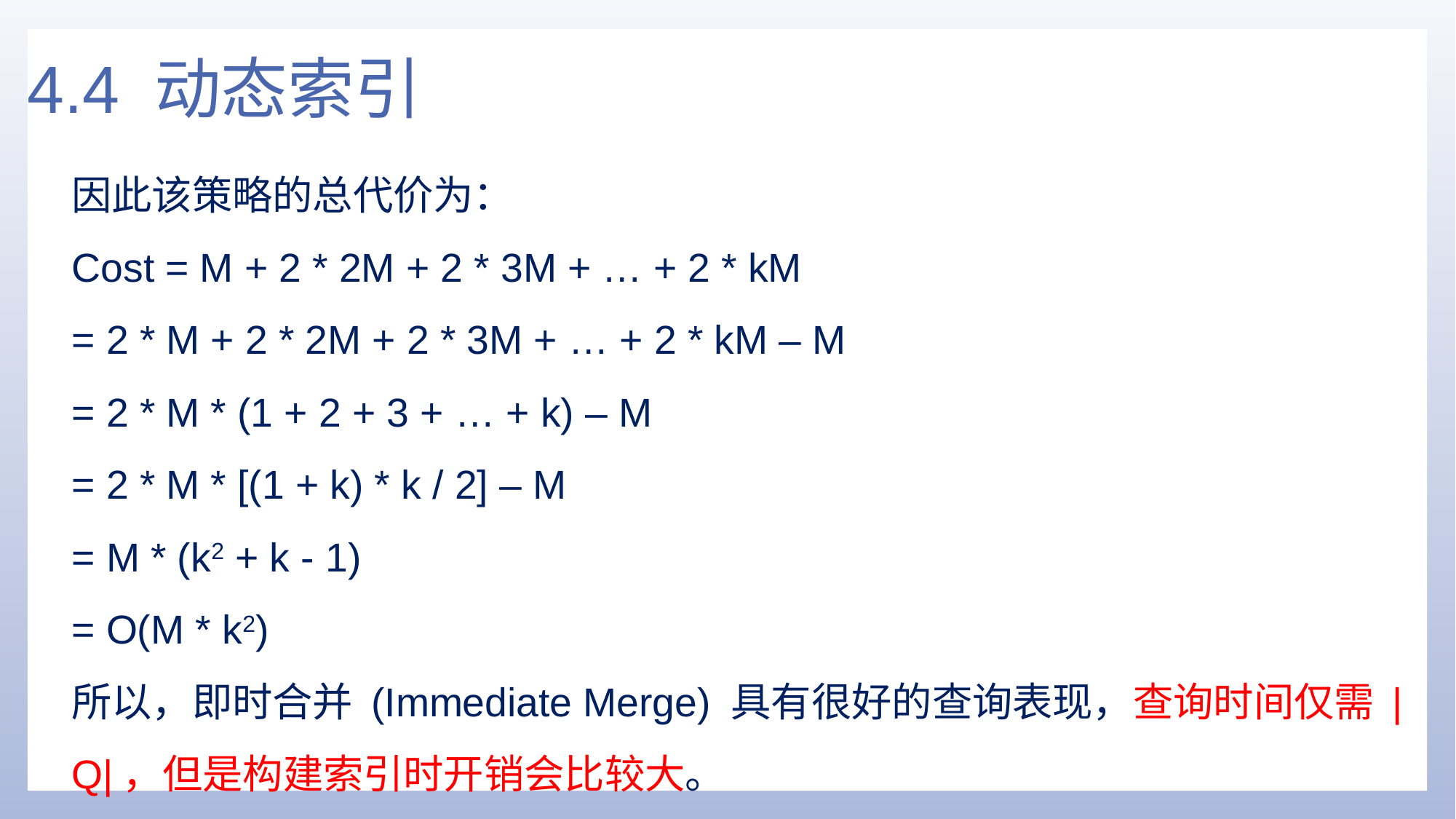

# 4.4 动态索引
因此该策略的总代价为：
Cost = M + 2 * 2M + 2 * 3M + … + 2 * kM
= 2 * M + 2 * 2M + 2 * 3M + … + 2 * kM – M
= 2 * M * (1 + 2 + 3 + … + k) – M
= 2 * M * [(1 + k) * k / 2] – M
= M * (k2 + k - 1)
= O(M * k2)
所以，即时合并 (Immediate Merge) 具有很好的查询表现，查询时间仅需 |Q|，但是构建索引时开销会比较大。